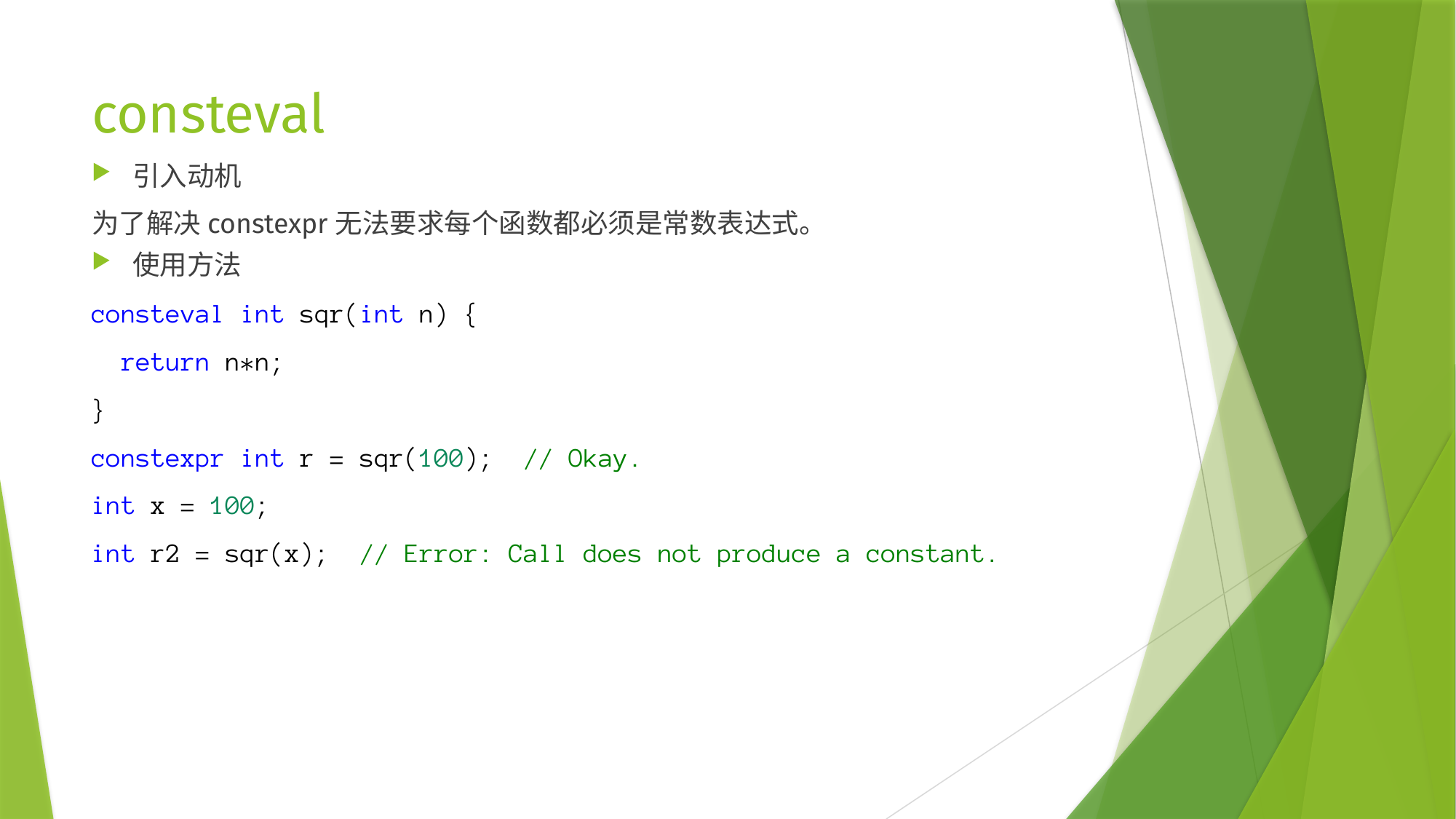

# consteval
引入动机
为了解决constexpr无法要求每个函数都必须是常数表达式。
使用方法
consteval int sqr(int n) {
  return n*n;
}
constexpr int r = sqr(100);  // Okay.
int x = 100;
int r2 = sqr(x);  // Error: Call does not produce a constant.